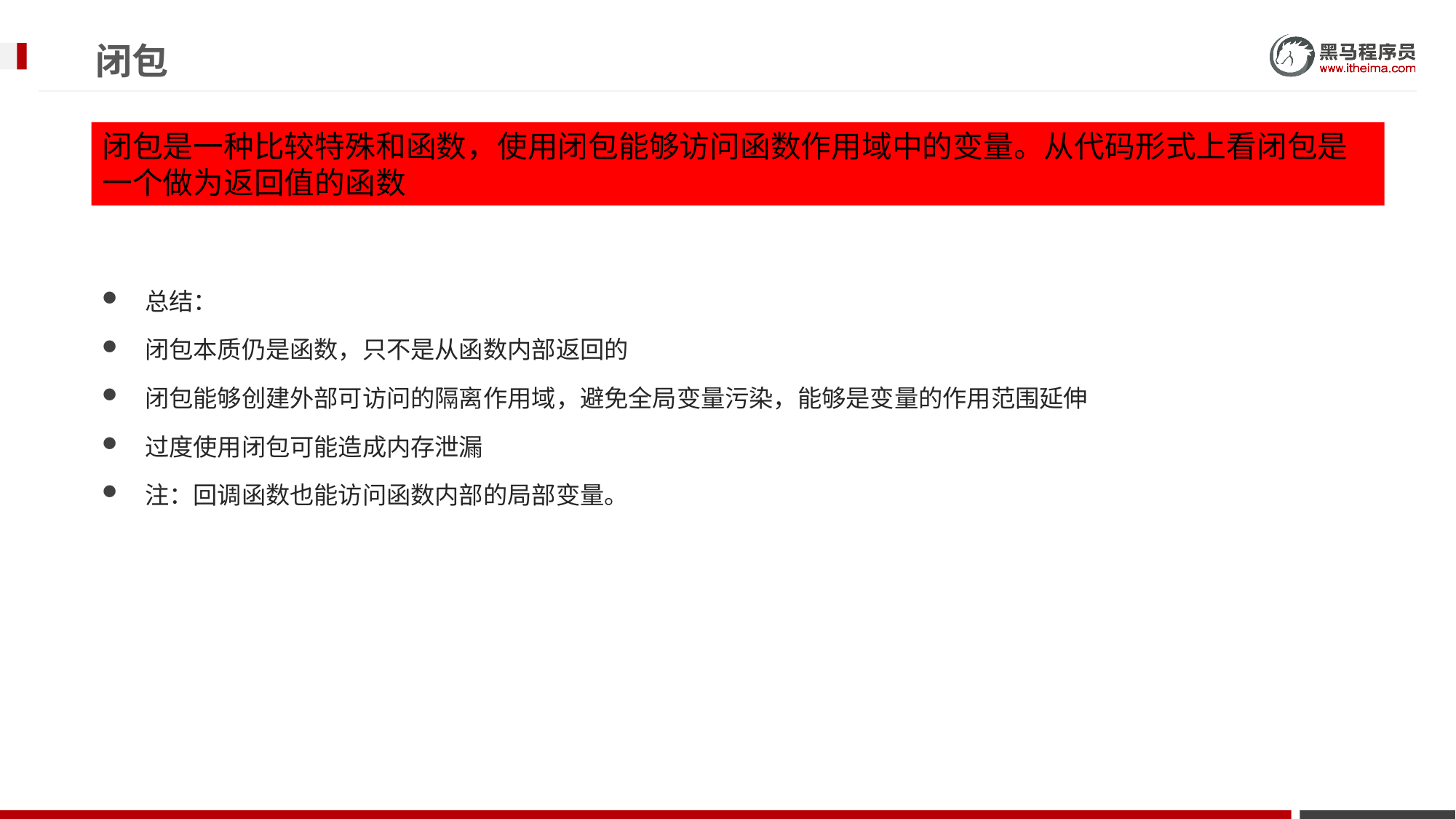

# 闭包
闭包是一种比较特殊和函数，使用闭包能够访问函数作用域中的变量。从代码形式上看闭包是一个做为返回值的函数
总结：
闭包本质仍是函数，只不是从函数内部返回的
闭包能够创建外部可访问的隔离作用域，避免全局变量污染，能够是变量的作用范围延伸
过度使用闭包可能造成内存泄漏
注：回调函数也能访问函数内部的局部变量。